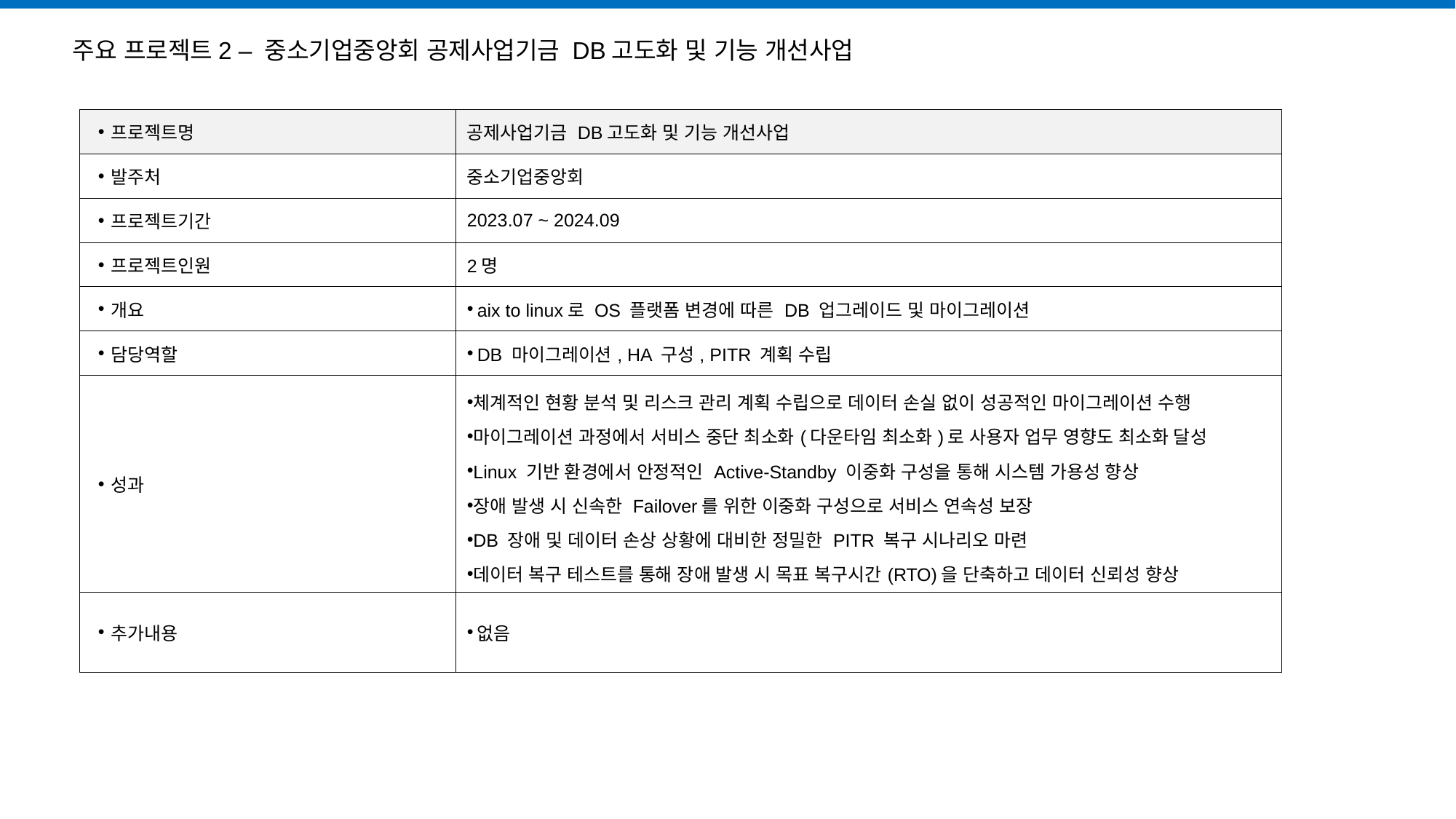

주요 프로젝트2 – 중소기업중앙회 공제사업기금 DB고도화 및 기능 개선사업

| 프로젝트명 | 공제사업기금 DB고도화 및 기능 개선사업 |
| --- | --- |
| 발주처 | 중소기업중앙회 |
| 프로젝트기간 | 2023.07 ~ 2024.09 |
| 프로젝트인원 | 2명 |
| 개요 | aix to linux로 OS 플랫폼 변경에 따른 DB 업그레이드 및 마이그레이션 |
| 담당역할 | DB 마이그레이션, HA 구성, PITR 계획 수립 |
| 성과 | 체계적인 현황 분석 및 리스크 관리 계획 수립으로 데이터 손실 없이 성공적인 마이그레이션 수행 마이그레이션 과정에서 서비스 중단 최소화(다운타임 최소화)로 사용자 업무 영향도 최소화 달성 Linux 기반 환경에서 안정적인 Active-Standby 이중화 구성을 통해 시스템 가용성 향상 장애 발생 시 신속한 Failover를 위한 이중화 구성으로 서비스 연속성 보장 DB 장애 및 데이터 손상 상황에 대비한 정밀한 PITR 복구 시나리오 마련 데이터 복구 테스트를 통해 장애 발생 시 목표 복구시간(RTO)을 단축하고 데이터 신뢰성 향상 |
| 추가내용 | 없음 |